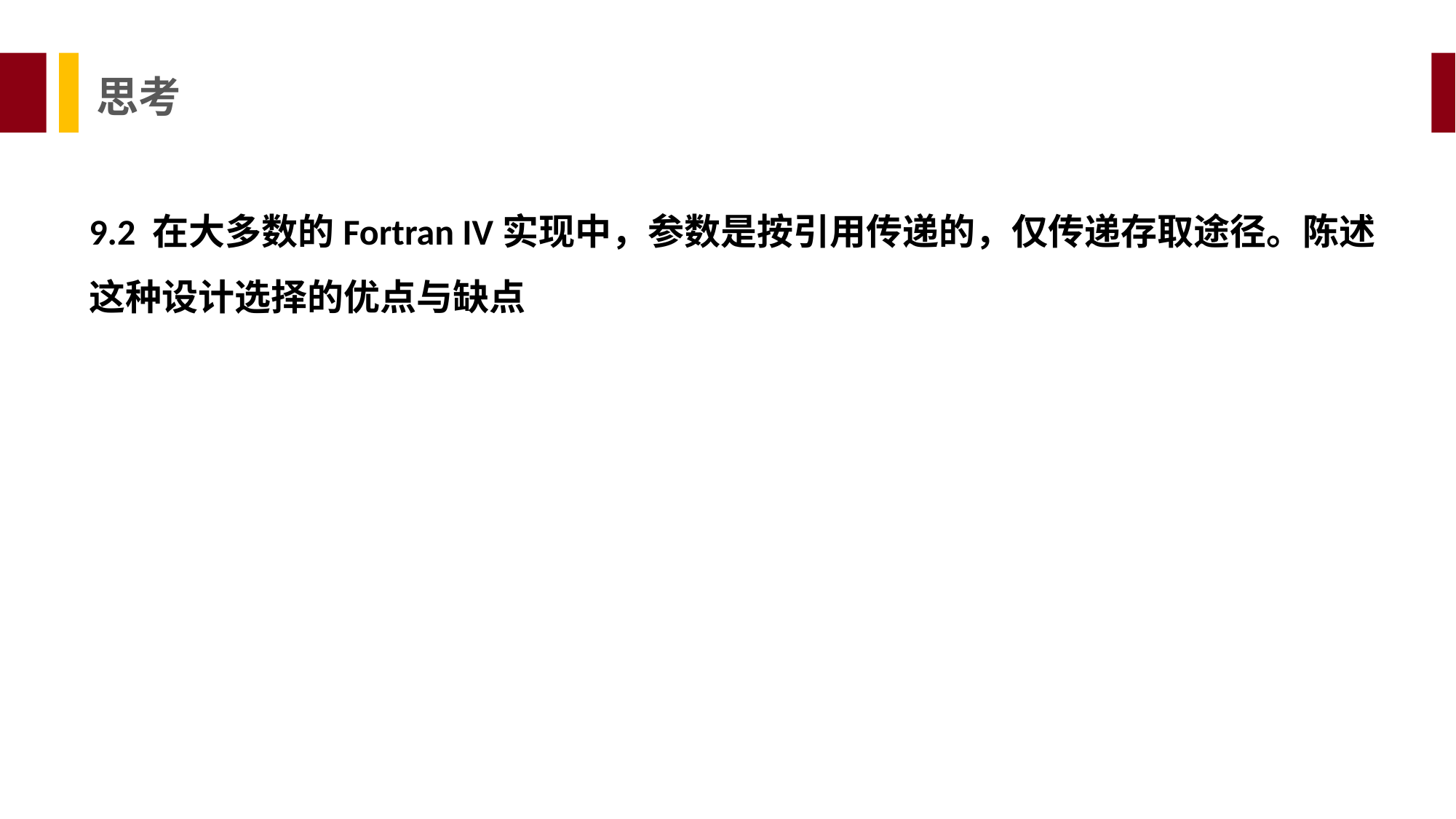

思考
9.2 在大多数的Fortran IV实现中，参数是按引用传递的，仅传递存取途径。陈述这种设计选择的优点与缺点